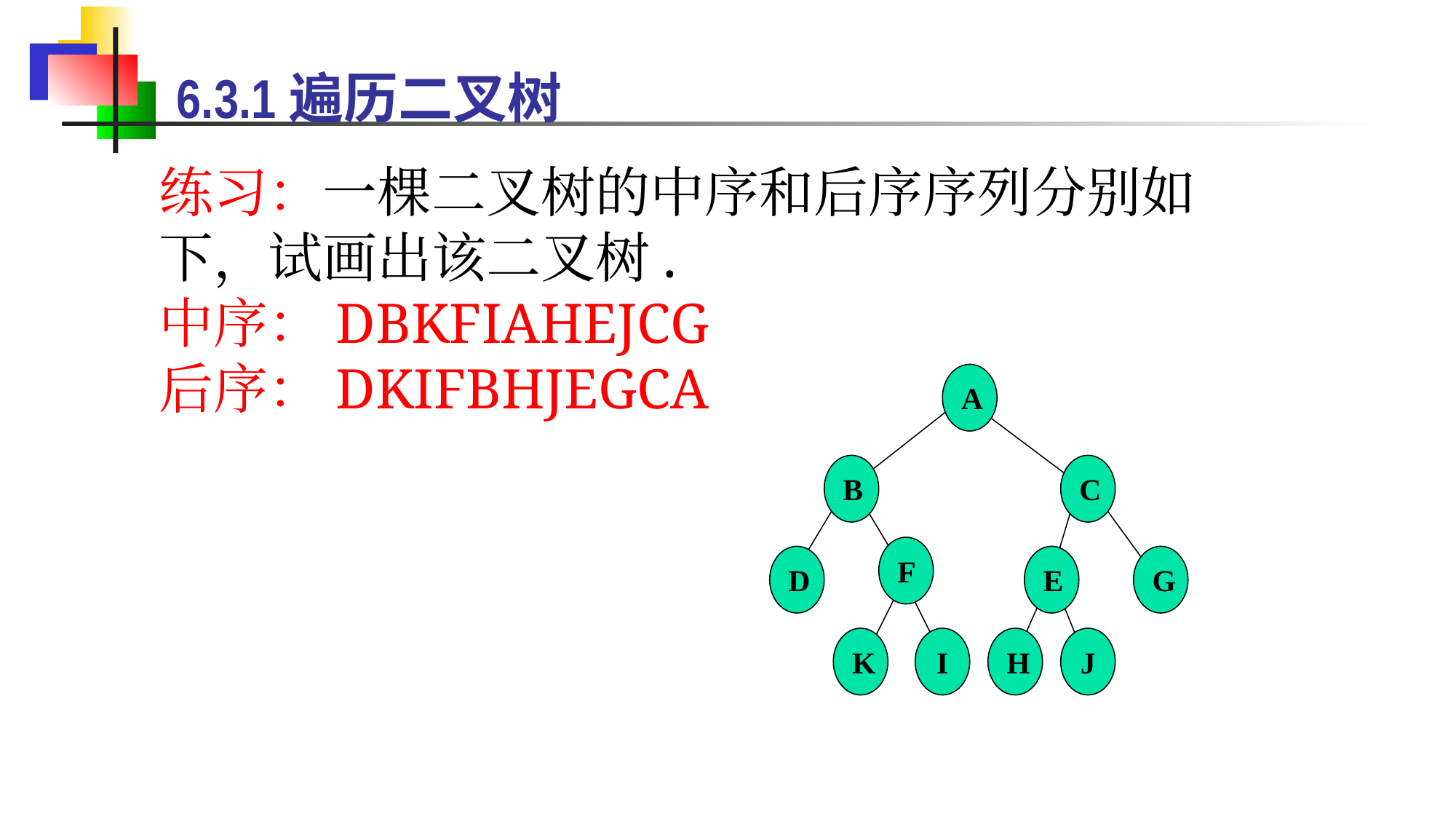

6.3.1遍历二叉树
# 练习：一棵二叉树的中序和后序序列分别如下，试画出该二叉树. 中序：DBKFIAHEJCG 后序：DKIFBHJEGCA
A

B
C

F
D
E
G

K
I
H
J